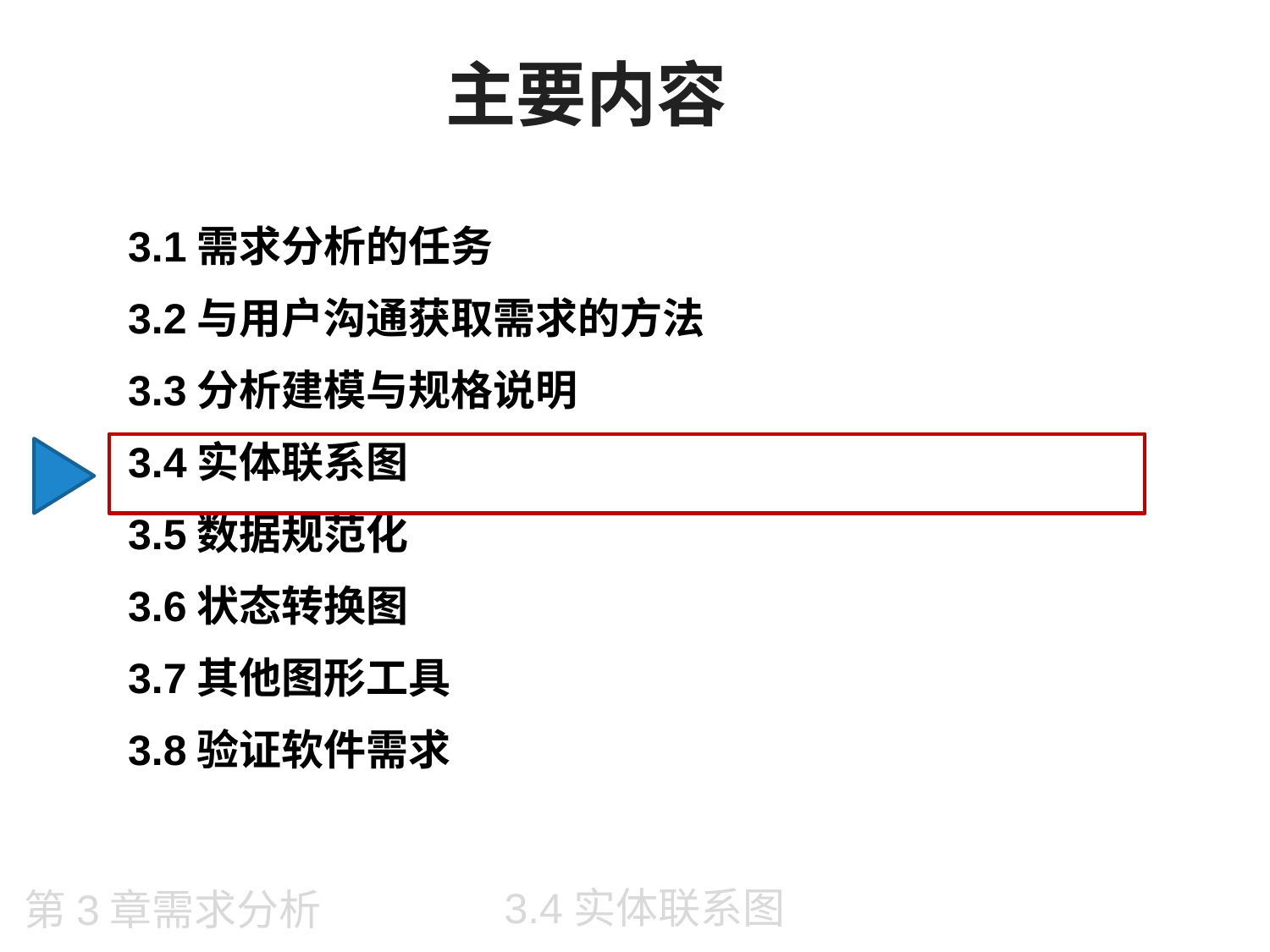

# 主要内容
3.1需求分析的任务
3.2与用户沟通获取需求的方法
3.3分析建模与规格说明
3.4实体联系图
3.5数据规范化
3.6状态转换图
3.7其他图形工具
3.8验证软件需求

3.4实体联系图
第3章需求分析